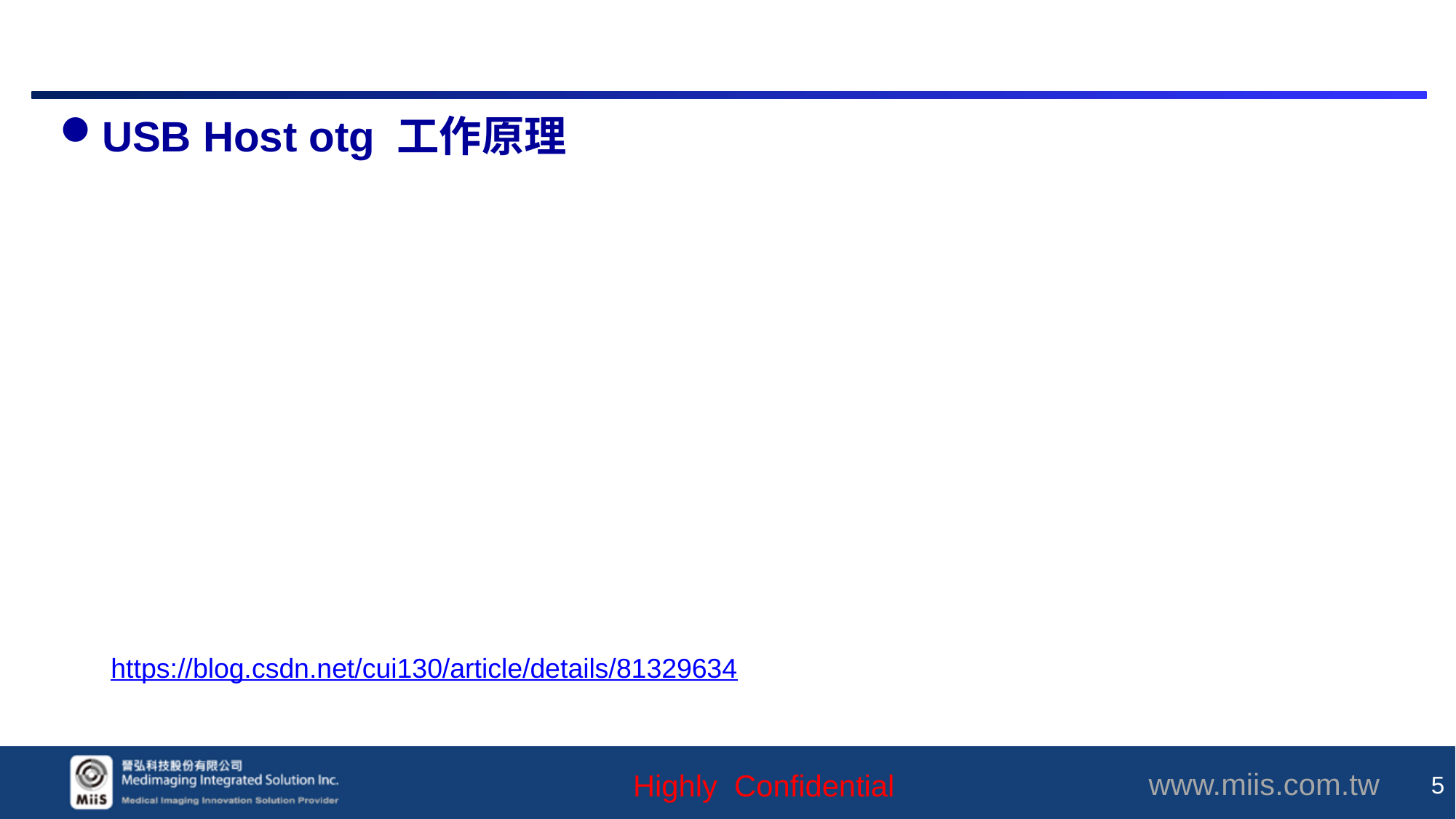

#
USB Host otg 工作原理
https://blog.csdn.net/cui130/article/details/81329634
5